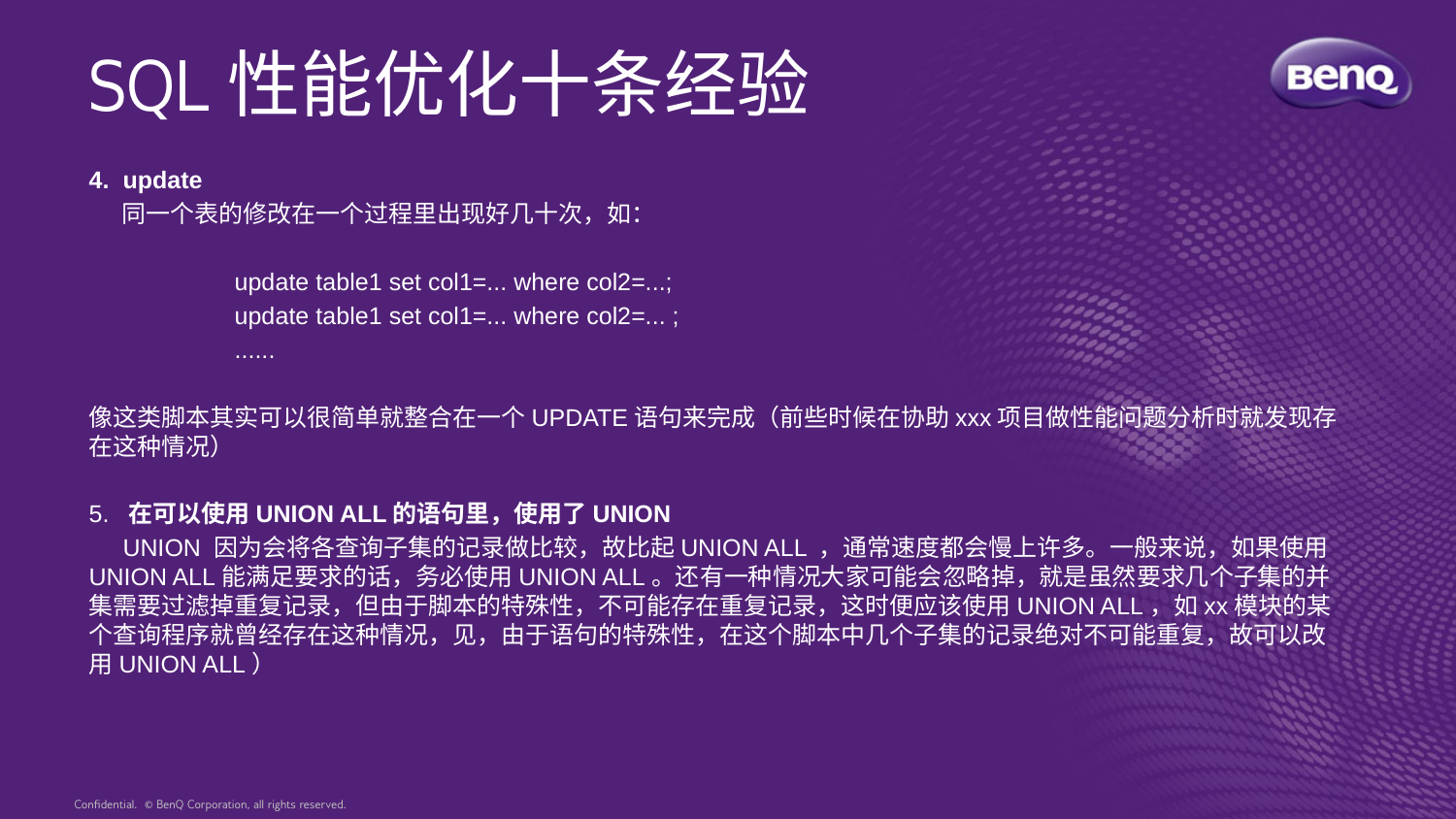

SQL性能优化十条经验
4.  update
     同一个表的修改在一个过程里出现好几十次，如：

	update table1 set col1=... where col2=...;
	update table1 set col1=... where col2=... ;
	......

像这类脚本其实可以很简单就整合在一个UPDATE语句来完成（前些时候在协助xxx项目做性能问题分析时就发现存在这种情况）

5.  在可以使用UNION ALL的语句里，使用了UNION
     UNION 因为会将各查询子集的记录做比较，故比起UNION ALL ，通常速度都会慢上许多。一般来说，如果使用   UNION ALL能满足要求的话，务必使用UNION ALL。还有一种情况大家可能会忽略掉，就是虽然要求几个子集的并集需要过滤掉重复记录，但由于脚本的特殊性，不可能存在重复记录，这时便应该使用UNION ALL，如xx模块的某个查询程序就曾经存在这种情况，见，由于语句的特殊性，在这个脚本中几个子集的记录绝对不可能重复，故可以改用UNION ALL）